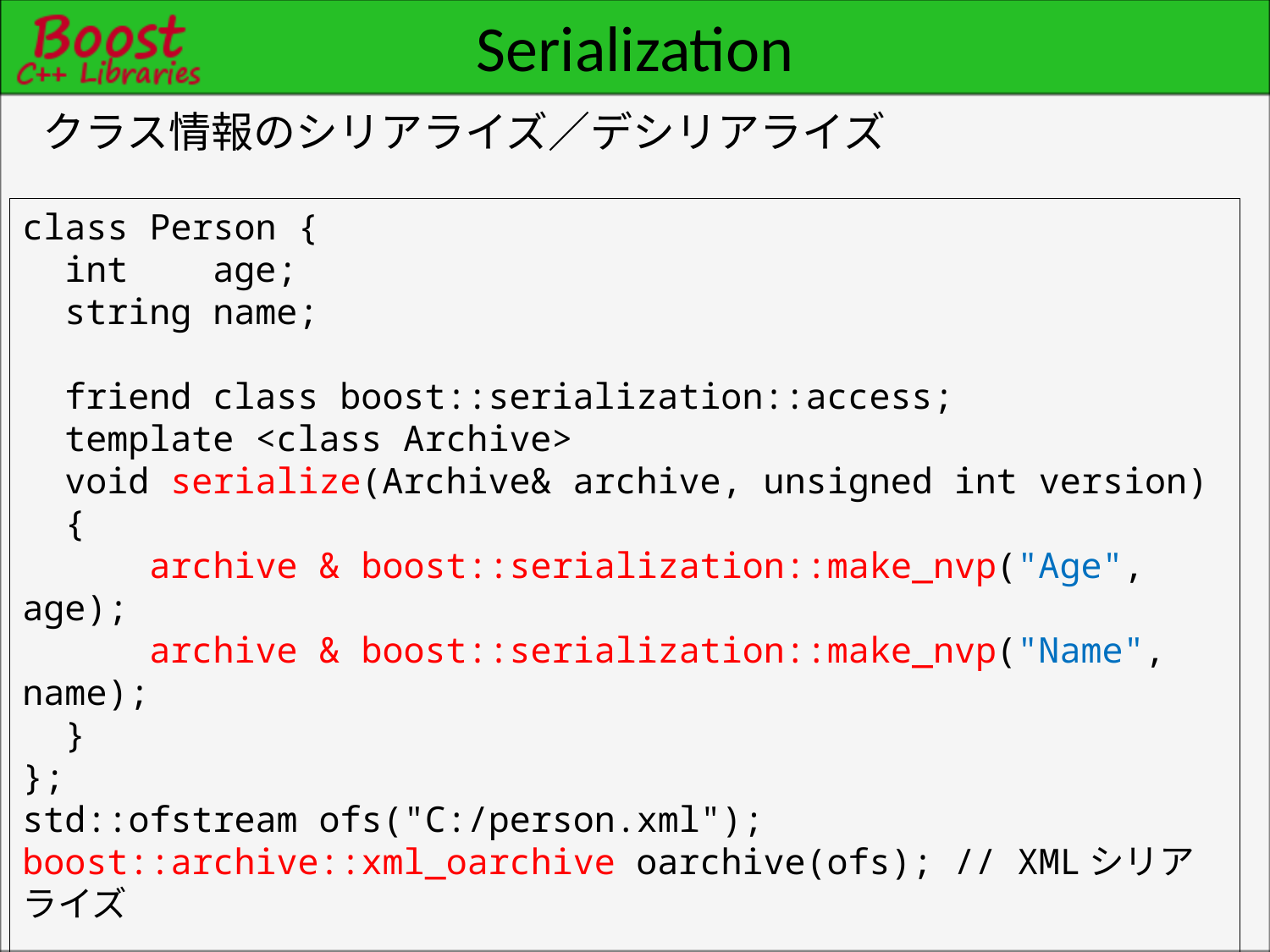

# Serialization
クラス情報のシリアライズ／デシリアライズ
class Person {
  int    age;
  string name;

  friend class boost::serialization::access;
  template <class Archive>
  void serialize(Archive& archive, unsigned int version)
  {
      archive & boost::serialization::make_nvp("Age", age);
      archive & boost::serialization::make_nvp("Name", name);
  }
};
std::ofstream ofs("C:/person.xml");
boost::archive::xml_oarchive oarchive(ofs); // XMLシリアライズ

Person person;
oarchive << boost::serialization::make_nvp("Root", person);